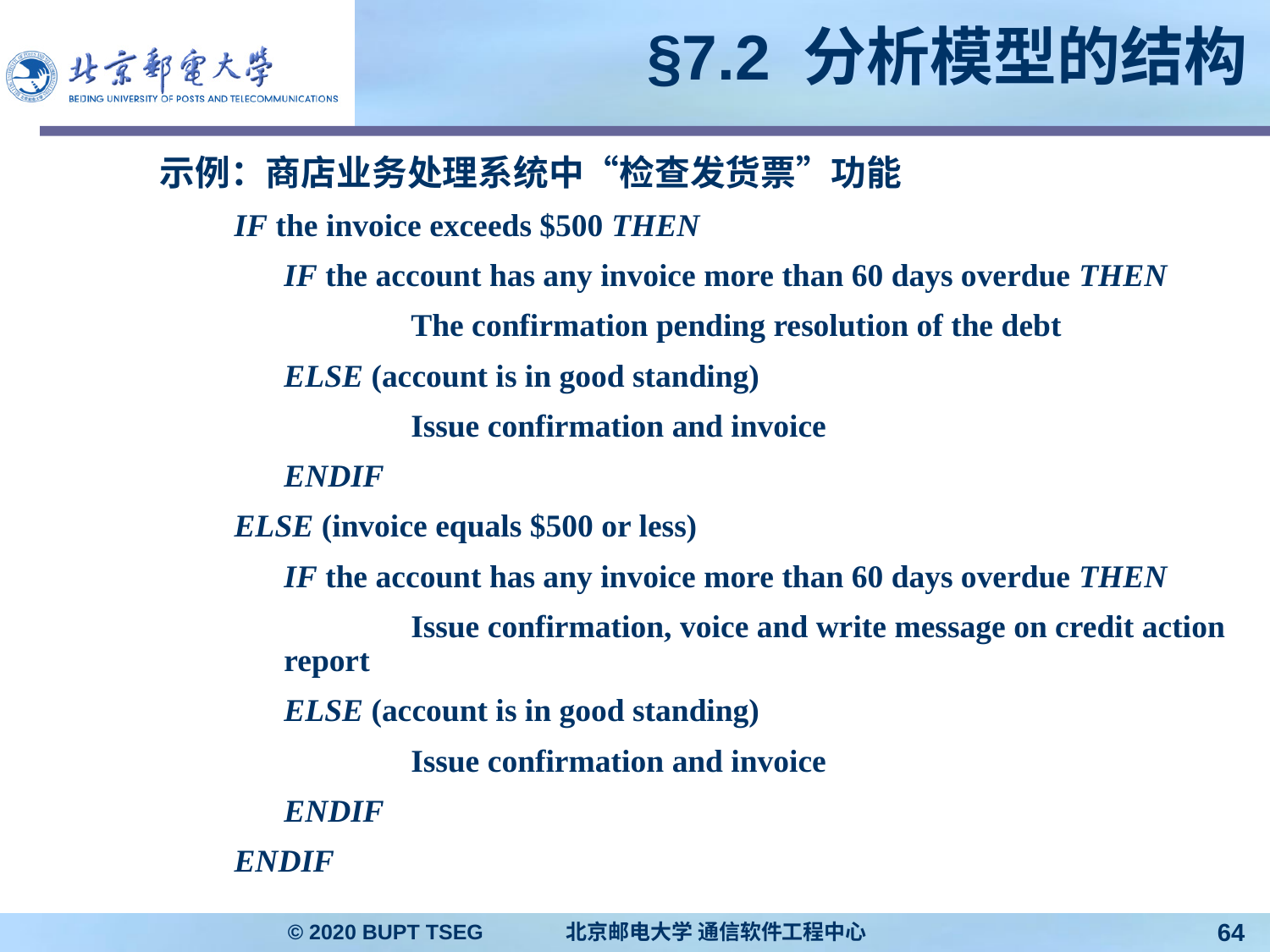

# §7.2 分析模型的结构
示例：商店业务处理系统中“检查发货票”功能
IF the invoice exceeds $500 THEN
	IF the account has any invoice more than 60 days overdue THEN
		The confirmation pending resolution of the debt
	ELSE (account is in good standing)
		Issue confirmation and invoice
	ENDIF
ELSE (invoice equals $500 or less)
	IF the account has any invoice more than 60 days overdue THEN
		Issue confirmation, voice and write message on credit action report
	ELSE (account is in good standing)
		Issue confirmation and invoice
	ENDIF
ENDIF

© 2020 BUPT TSEG             北京邮电大学 通信软件工程中心